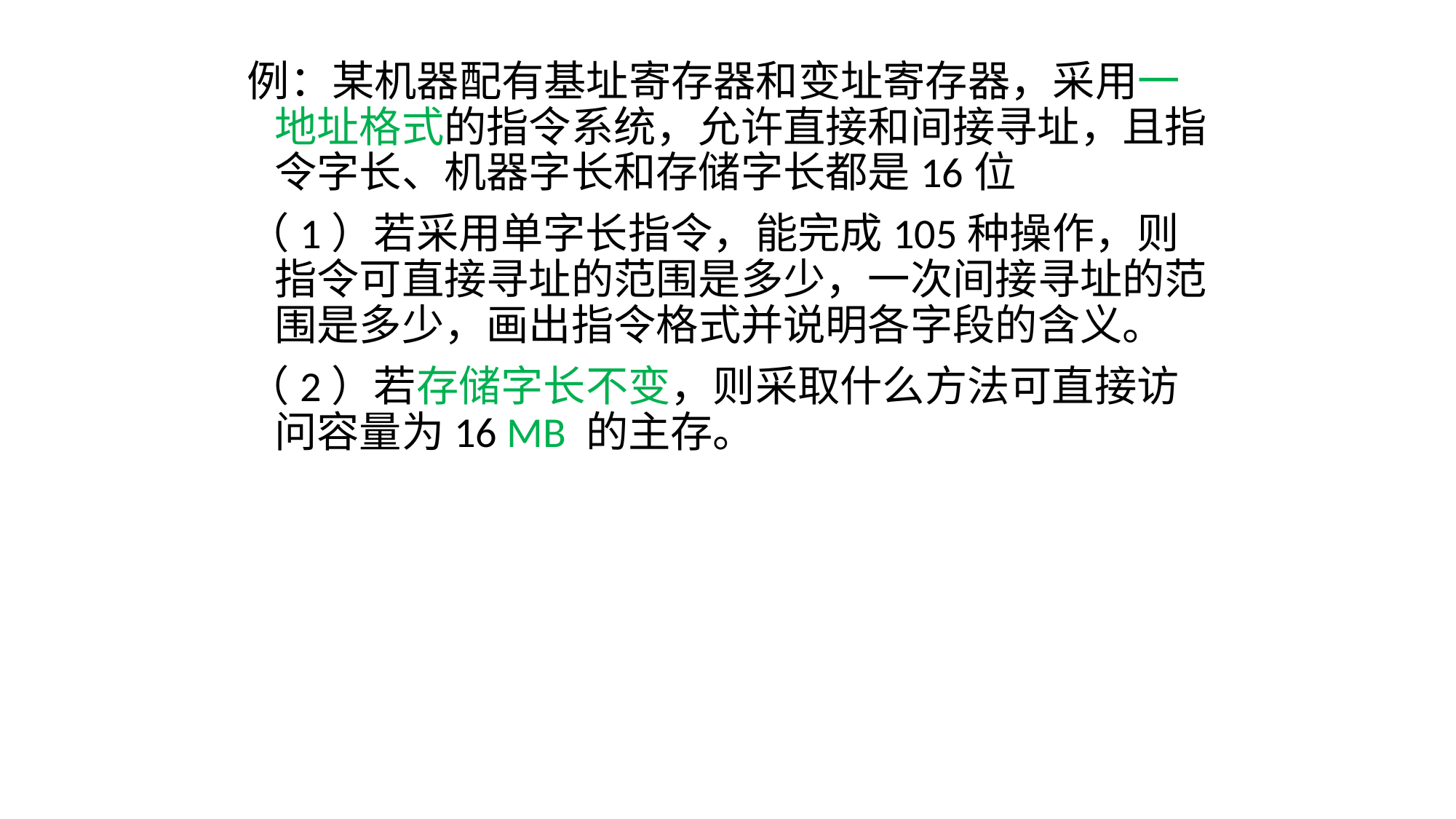

例：某机器配有基址寄存器和变址寄存器，采用一地址格式的指令系统，允许直接和间接寻址，且指令字长、机器字长和存储字长都是16位
（1）若采用单字长指令，能完成105种操作，则指令可直接寻址的范围是多少，一次间接寻址的范围是多少，画出指令格式并说明各字段的含义。
（2）若存储字长不变，则采取什么方法可直接访问容量为16 MB 的主存。